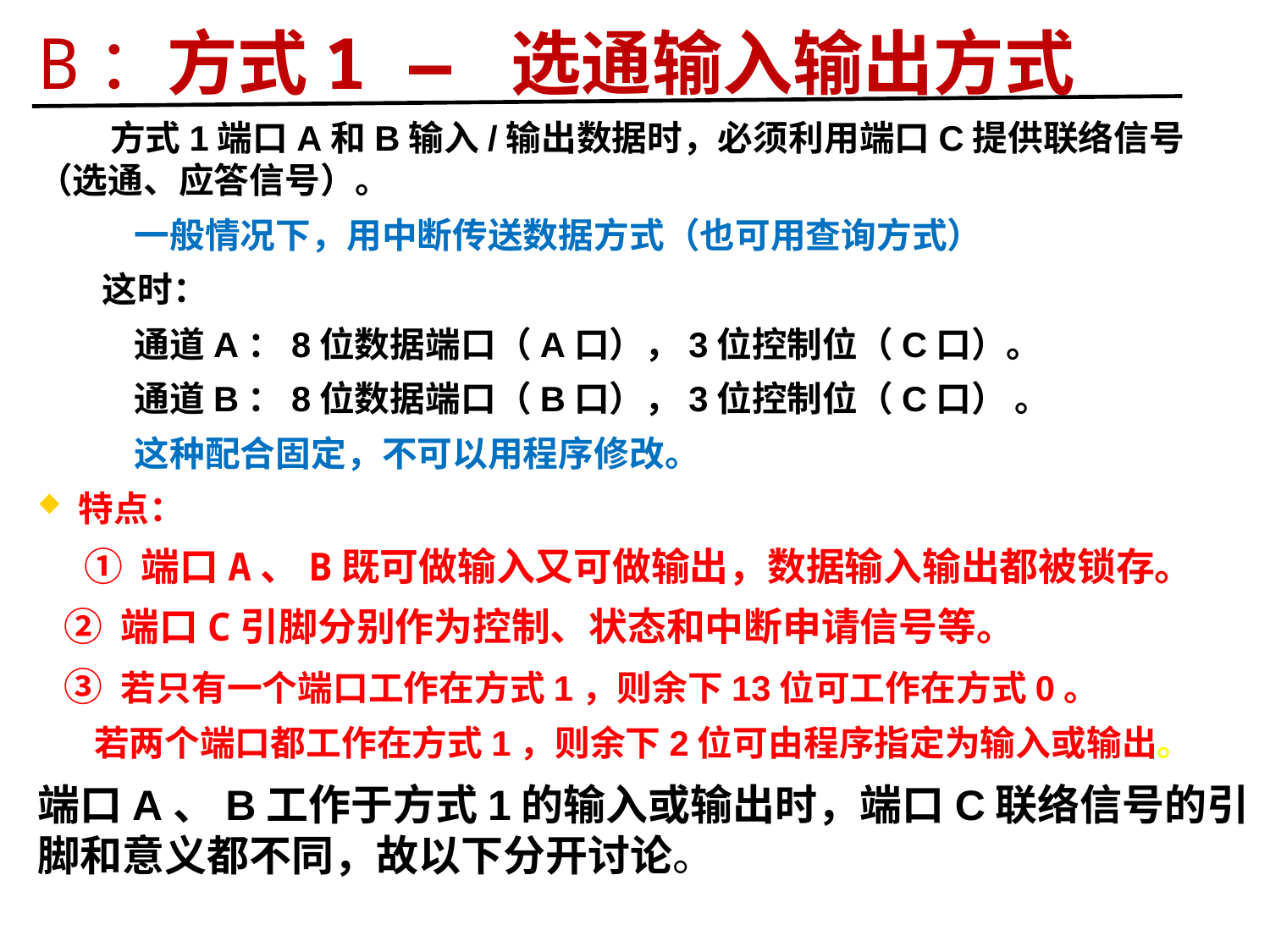

B：方式1 — 选通输入输出方式
        方式1端口A和B输入/输出数据时，必须利用端口C提供联络信号（选通、应答信号）。
           一般情况下，用中断传送数据方式（也可用查询方式）
       这时：
           通道A：8位数据端口（A口），3位控制位（C口）。
           通道B：8位数据端口（B口），3位控制位（C口） 。
           这种配合固定，不可以用程序修改。
 特点：
      ① 端口A、B既可做输入又可做输出，数据输入输出都被锁存。
   ② 端口C引脚分别作为控制、状态和中断申请信号等。
   ③ 若只有一个端口工作在方式1，则余下13位可工作在方式0。
      若两个端口都工作在方式1，则余下2位可由程序指定为输入或输出。
端口A、B工作于方式1的输入或输出时，端口C联络信号的引脚和意义都不同，故以下分开讨论。